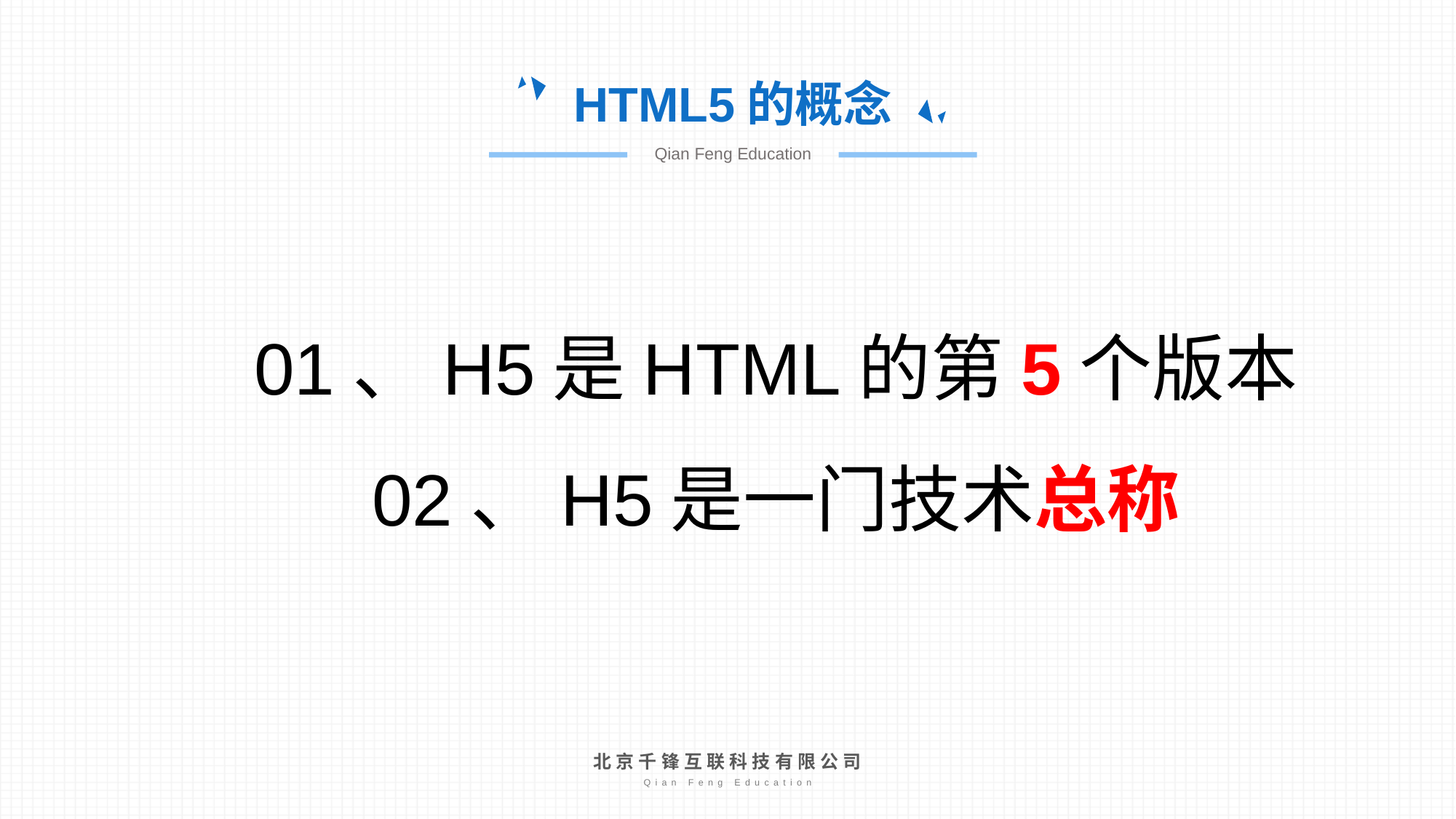

HTML5的概念

Qian Feng Education

01、H5是HTML的第5个版本
02、H5是一门技术总称

北京千锋互联科技有限公司
Qian Feng Education